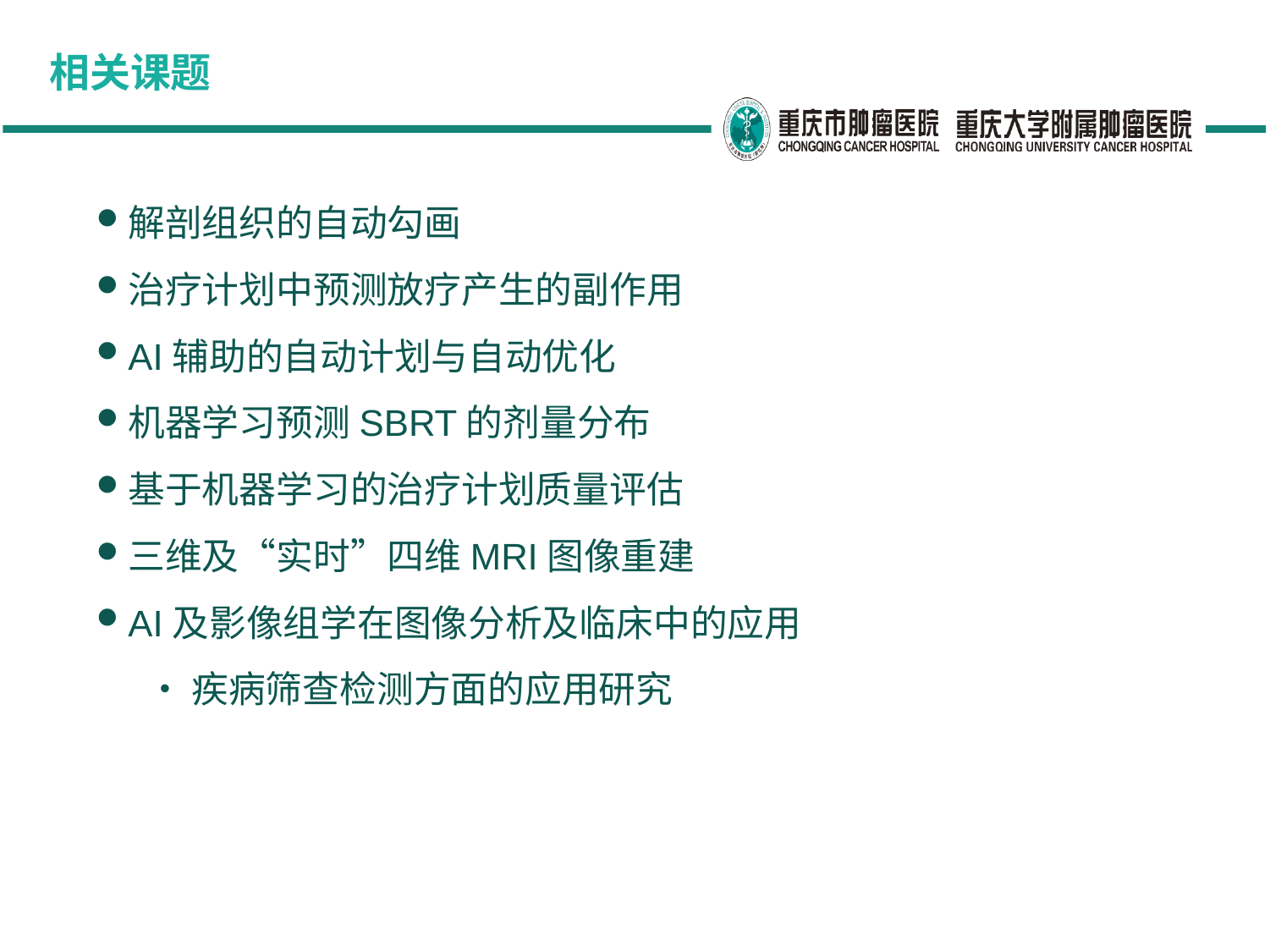

相关课题
解剖组织的自动勾画
治疗计划中预测放疗产生的副作用
AI辅助的自动计划与自动优化
机器学习预测SBRT的剂量分布
基于机器学习的治疗计划质量评估
三维及“实时”四维MRI图像重建
AI及影像组学在图像分析及临床中的应用
疾病筛查检测方面的应用研究